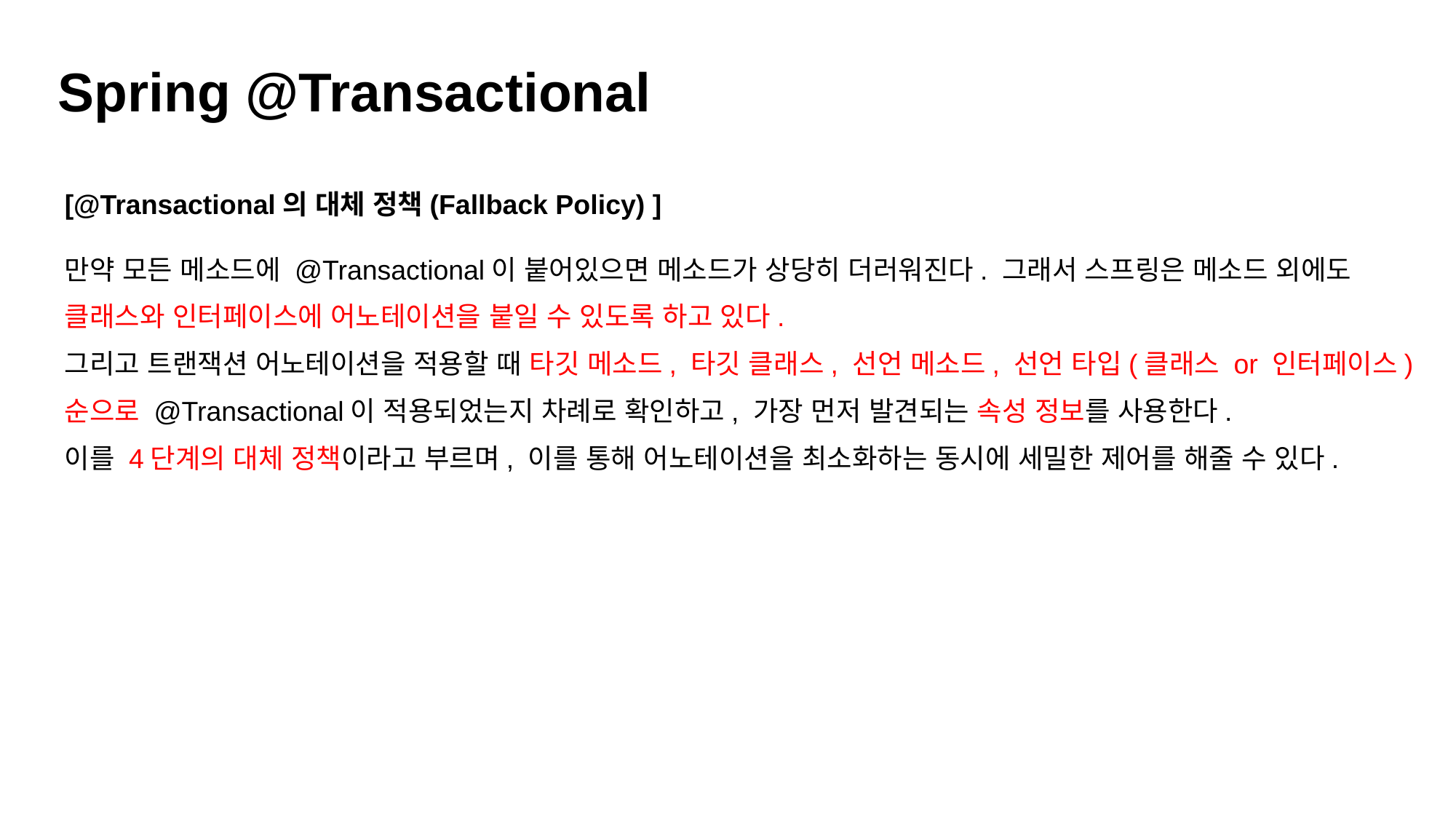

Spring @Transactional
[@Transactional의 대체 정책(Fallback Policy) ]

만약 모든 메소드에 @Transactional이 붙어있으면 메소드가 상당히 더러워진다. 그래서 스프링은 메소드 외에도

클래스와 인터페이스에 어노테이션을 붙일 수 있도록 하고 있다.

그리고 트랜잭션 어노테이션을 적용할 때 타깃 메소드, 타깃 클래스, 선언 메소드, 선언 타입(클래스 or 인터페이스)

순으로 @Transactional이 적용되었는지 차례로 확인하고, 가장 먼저 발견되는 속성 정보를 사용한다.

이를 4단계의 대체 정책이라고 부르며, 이를 통해 어노테이션을 최소화하는 동시에 세밀한 제어를 해줄 수 있다.